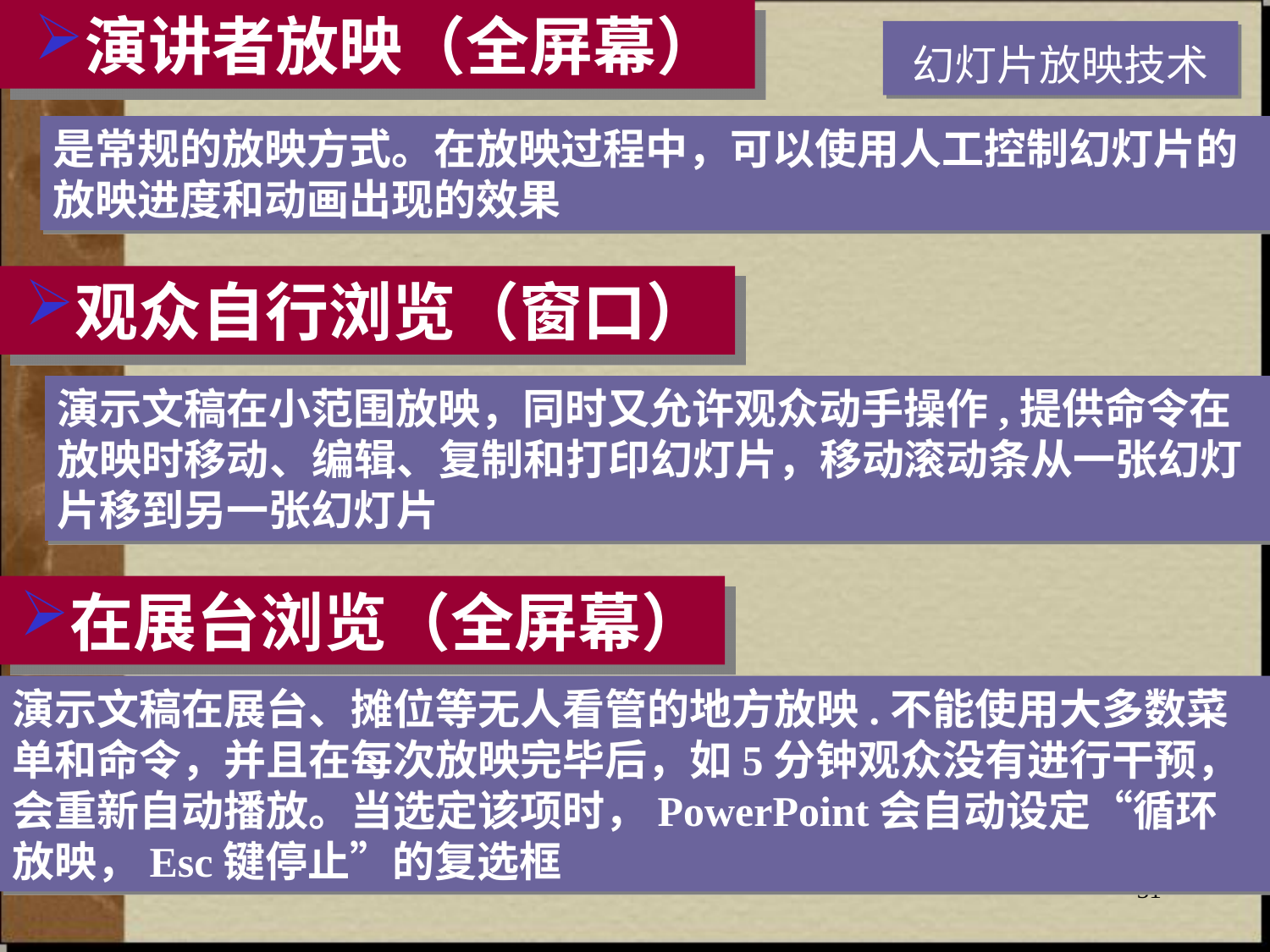

演讲者放映（全屏幕）
# 幻灯片放映技术
是常规的放映方式。在放映过程中，可以使用人工控制幻灯片的放映进度和动画出现的效果
观众自行浏览（窗口）
演示文稿在小范围放映，同时又允许观众动手操作,提供命令在放映时移动、编辑、复制和打印幻灯片，移动滚动条从一张幻灯片移到另一张幻灯片
在展台浏览（全屏幕）
演示文稿在展台、摊位等无人看管的地方放映.不能使用大多数菜单和命令，并且在每次放映完毕后，如5分钟观众没有进行干预，会重新自动播放。当选定该项时，PowerPoint会自动设定“循环放映，Esc键停止”的复选框
31